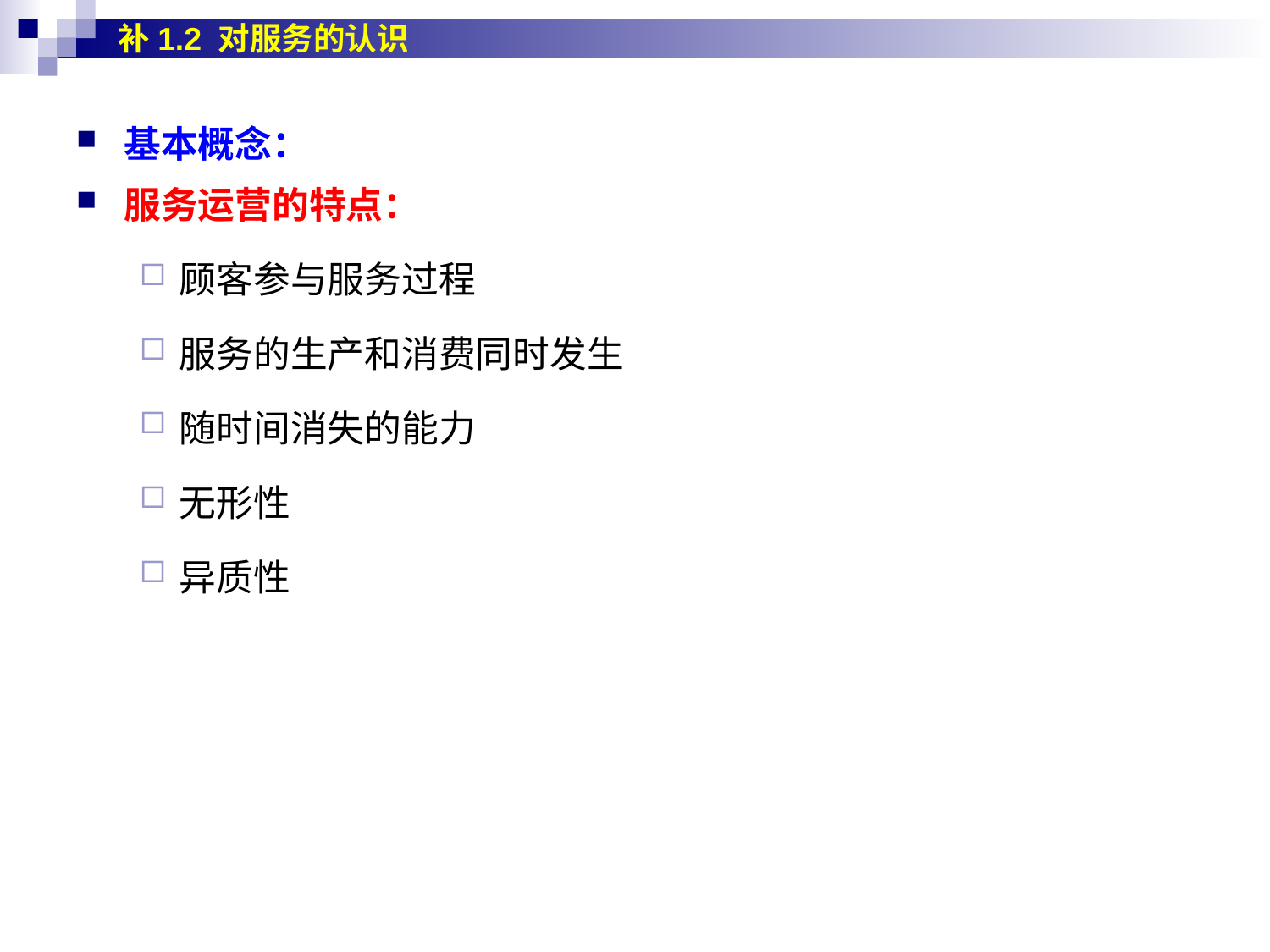

补1.2 对服务的认识
基本概念：
服务运营的特点：
顾客参与服务过程
服务的生产和消费同时发生
随时间消失的能力
无形性
异质性